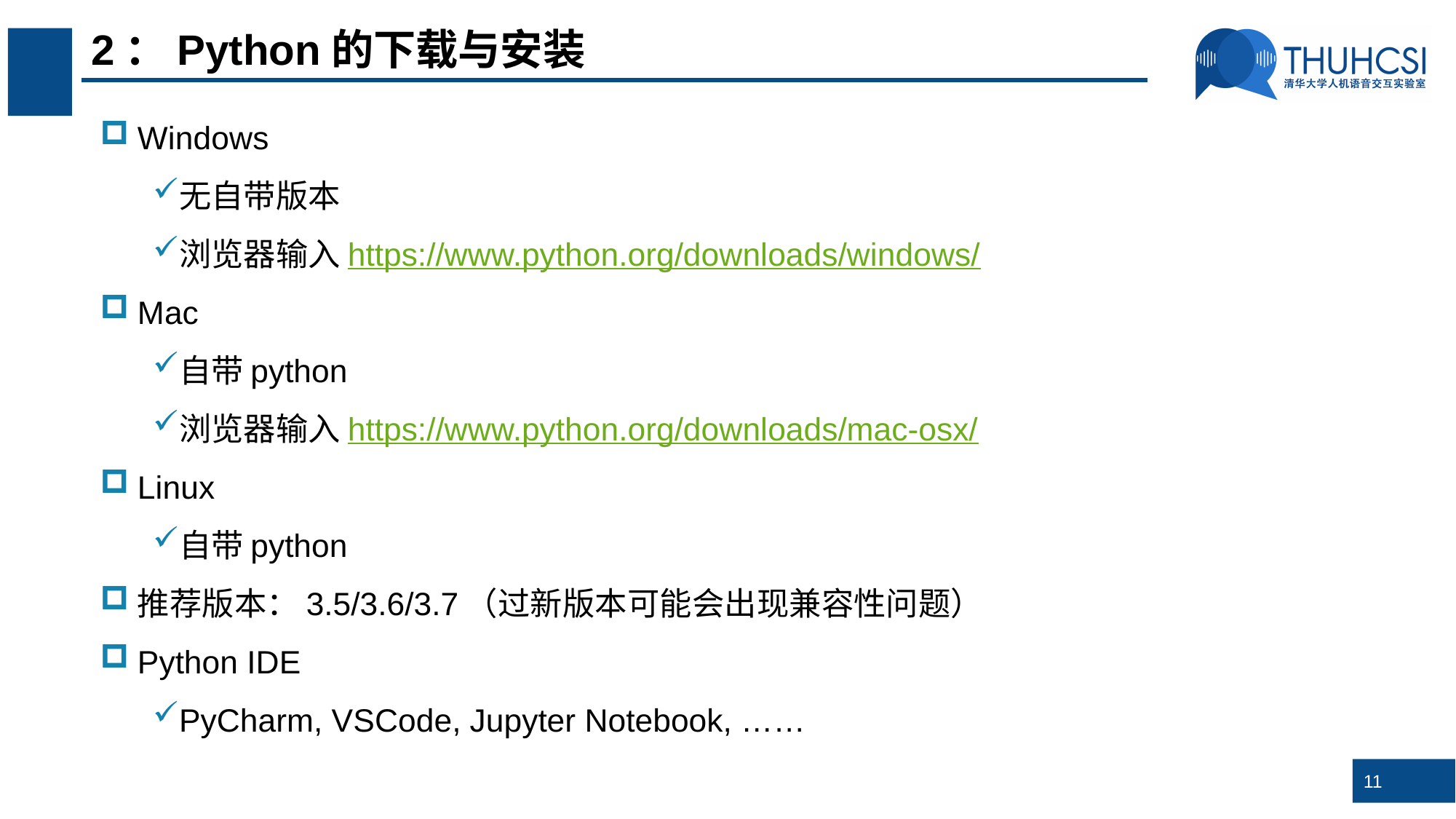

# 2：Python的下载与安装
Windows
无自带版本
浏览器输入https://www.python.org/downloads/windows/
Mac
自带python
浏览器输入https://www.python.org/downloads/mac-osx/
Linux
自带python
推荐版本：3.5/3.6/3.7（过新版本可能会出现兼容性问题）
Python IDE
PyCharm, VSCode, Jupyter Notebook, ……

11